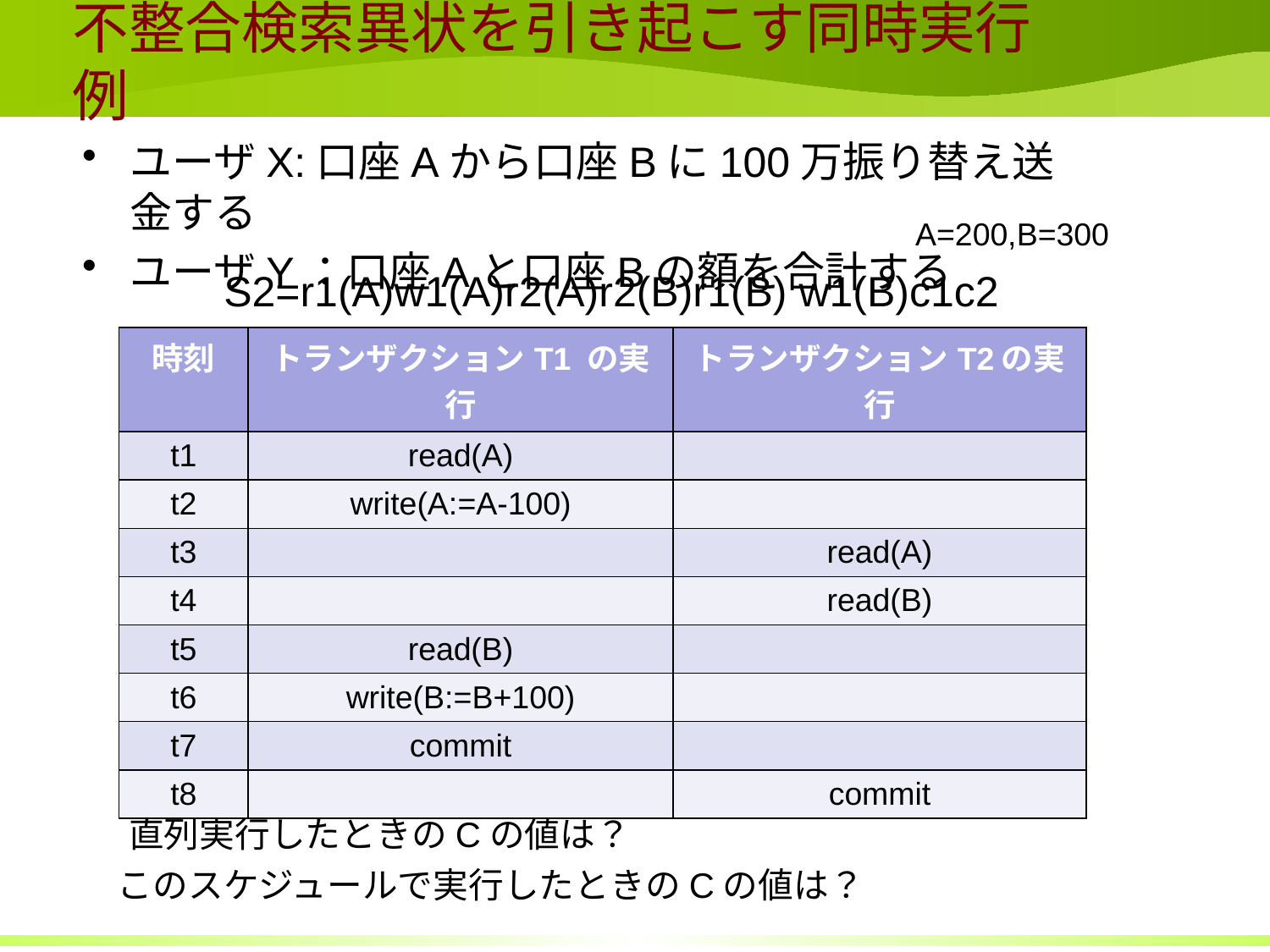

# 不整合検索異状を引き起こす同時実行例
ユーザX:口座Aから口座Bに100万振り替え送金する
ユーザY：口座Aと口座Bの額を合計する
A=200,B=300
S2=r1(A)w1(A)r2(A)r2(B)r1(B) w1(B)c1c2
| 時刻 | トランザクションT1 の実行 | トランザクションT2の実行 |
| --- | --- | --- |
| t1 | read(A) |  |
| t2 | write(A:=A-100) |  |
| t3 |  | read(A) |
| t4 |  | read(B) |
| t5 | read(B) |  |
| t6 | write(B:=B+100) |  |
| t7 | commit |  |
| t8 |  | commit |
直列実行したときのCの値は？
このスケジュールで実行したときのCの値は？